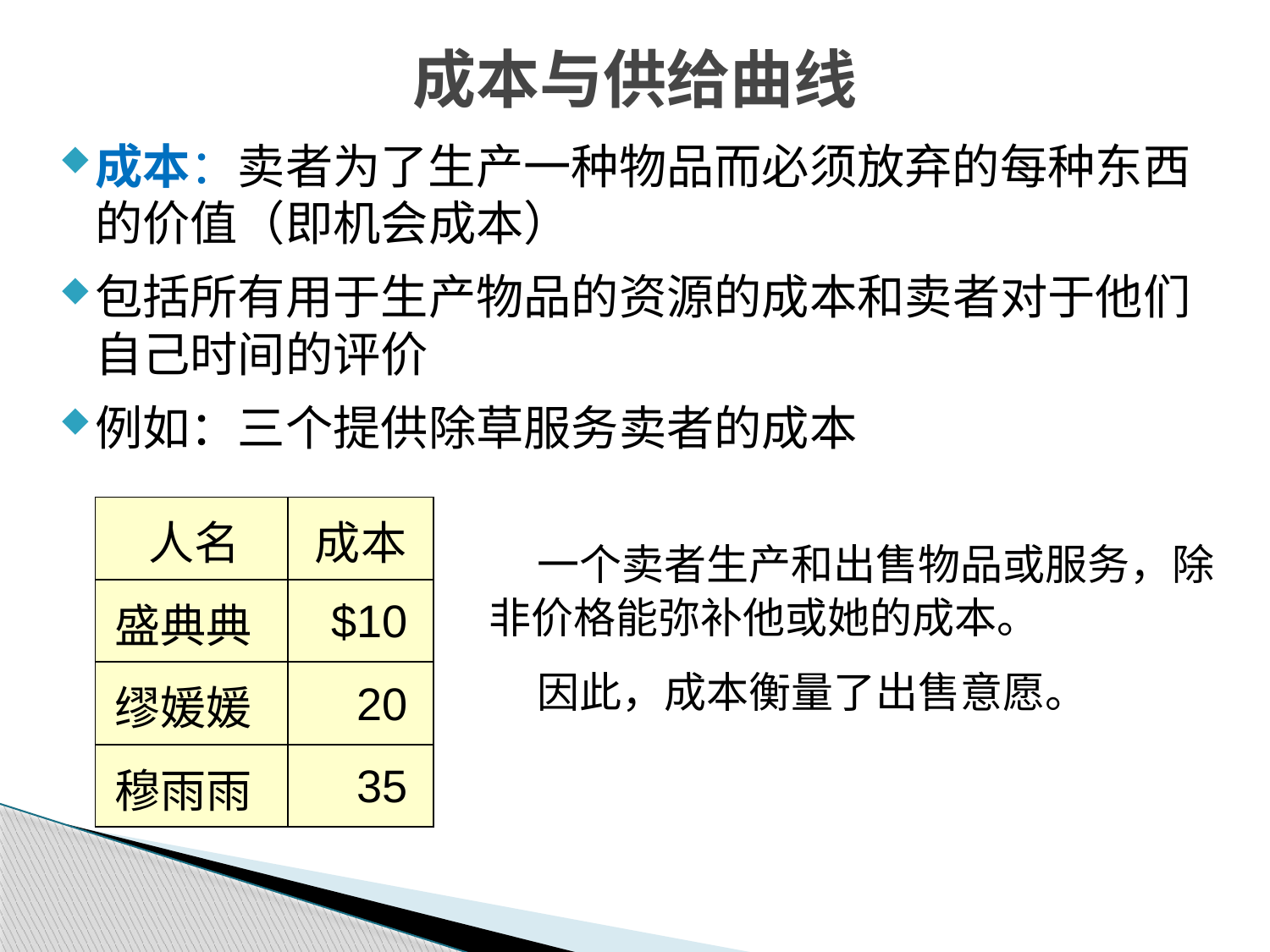

成本与供给曲线
成本：卖者为了生产一种物品而必须放弃的每种东西的价值（即机会成本）
包括所有用于生产物品的资源的成本和卖者对于他们自己时间的评价
例如：三个提供除草服务卖者的成本
| 人名 | 成本 |
| --- | --- |
| 盛典典 | $10 |
| 缪媛媛 | 20 |
| 穆雨雨 | 35 |
    一个卖者生产和出售物品或服务，除非价格能弥补他或她的成本。
    因此，成本衡量了出售意愿。